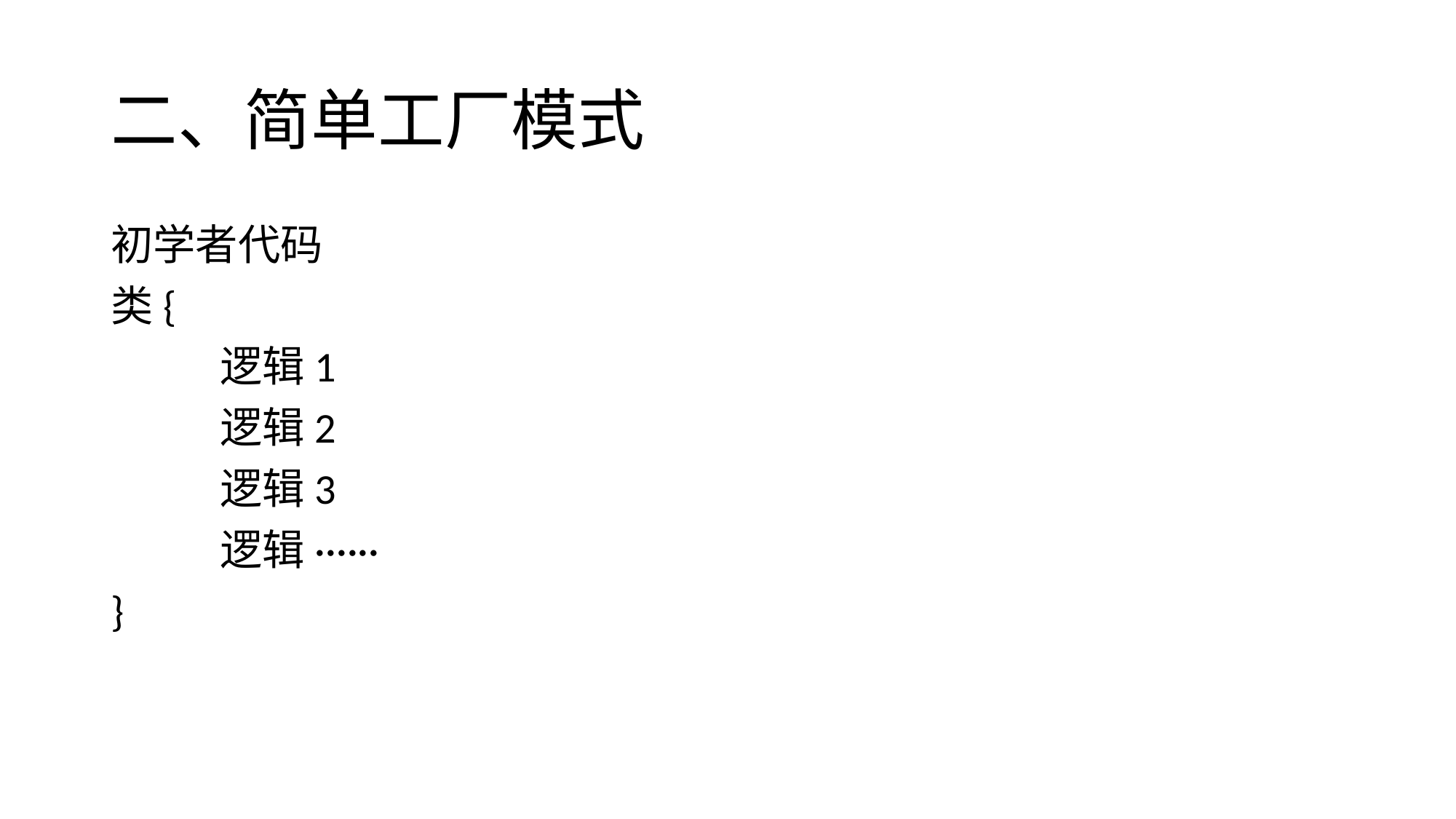

# 二、简单工厂模式
初学者代码
类{
	逻辑1
	逻辑2
	逻辑3
	逻辑······
}